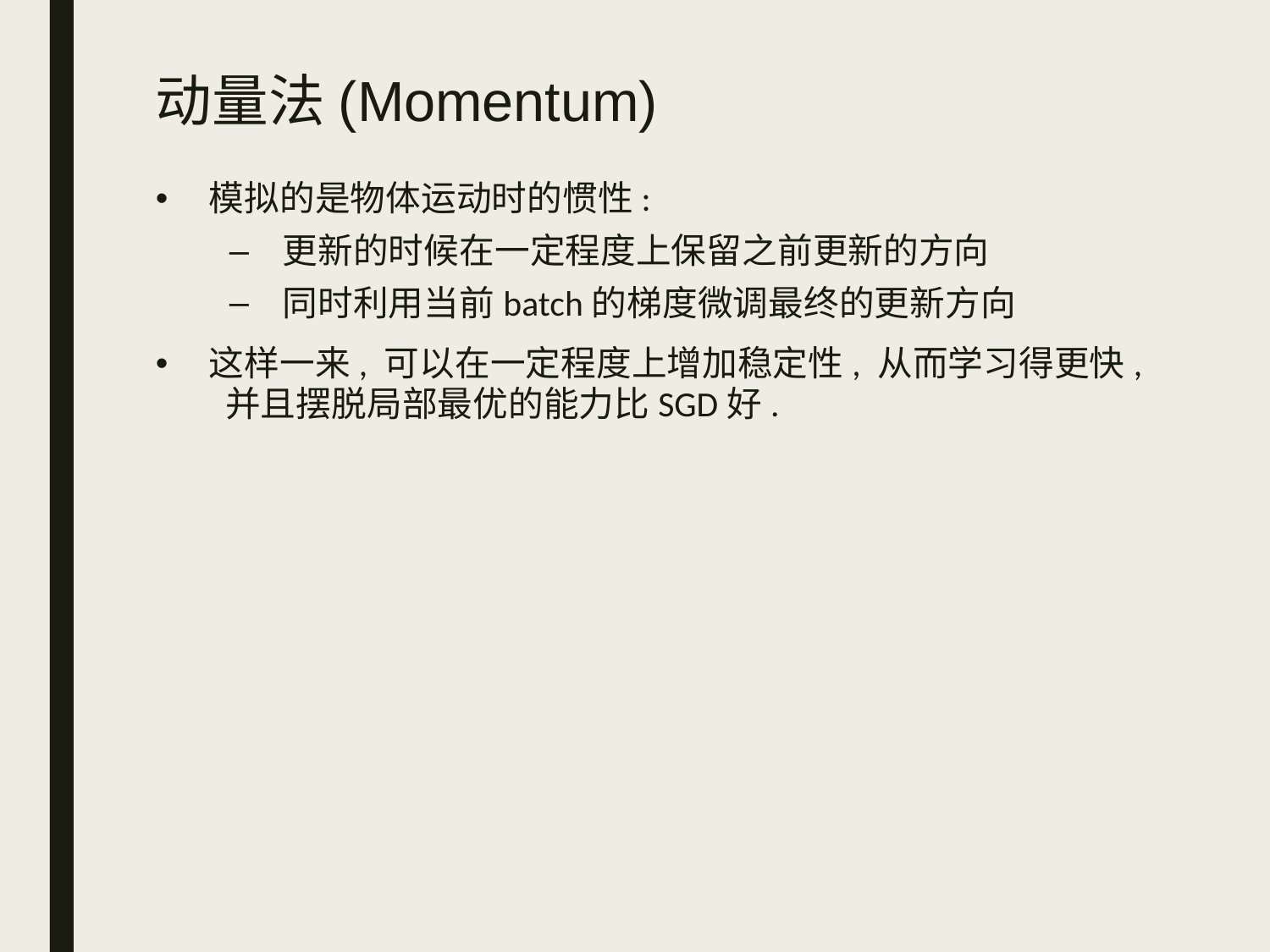

# 动量法(Momentum)
模拟的是物体运动时的惯性:
更新的时候在一定程度上保留之前更新的方向
同时利用当前batch的梯度微调最终的更新方向
这样一来, 可以在一定程度上增加稳定性, 从而学习得更快, 并且摆脱局部最优的能力比SGD好.